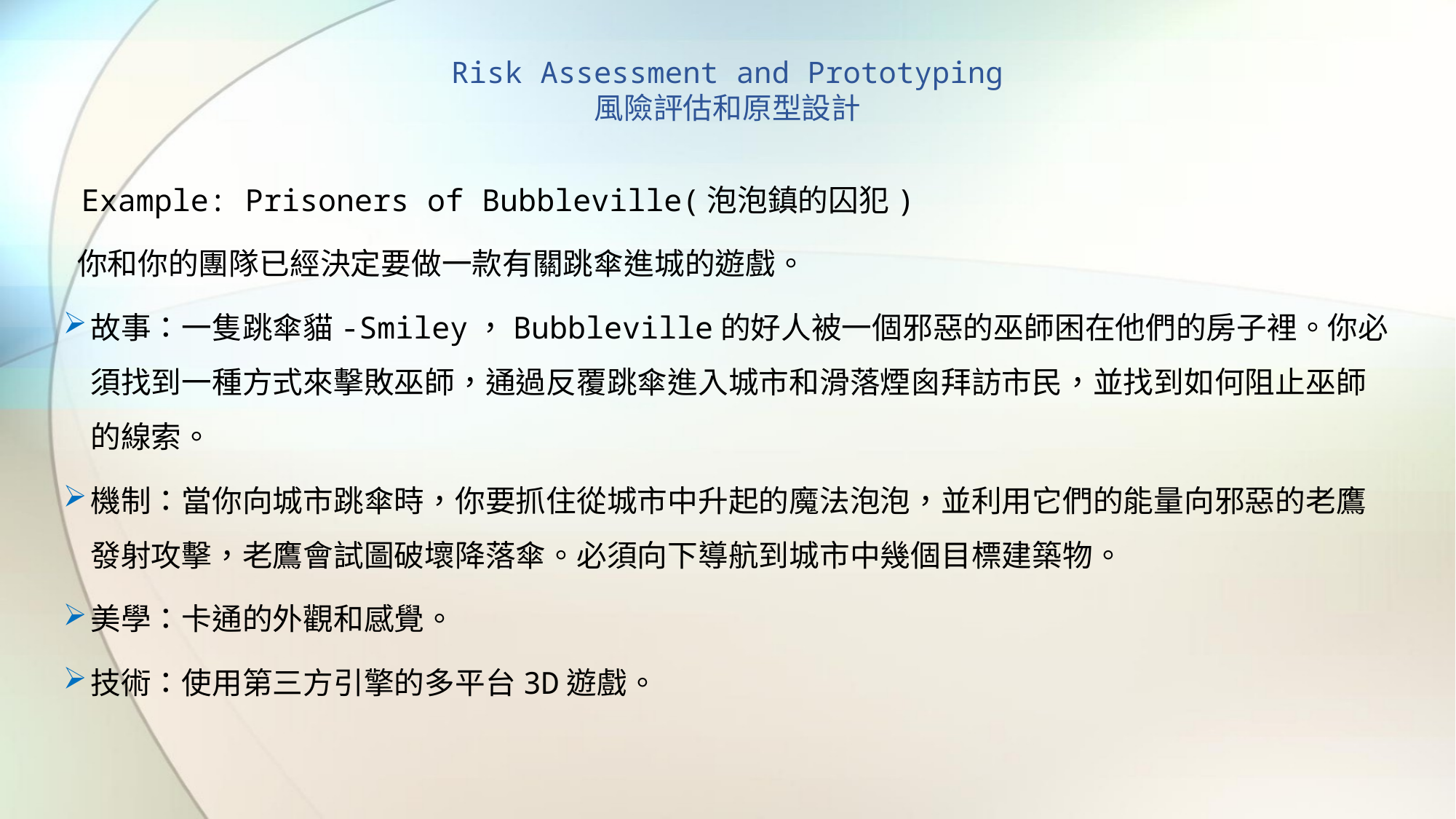

# Risk Assessment and Prototyping 風險評估和原型設計
 Example: Prisoners of Bubbleville(泡泡鎮的囚犯)
 你和你的團隊已經決定要做一款有關跳傘進城的遊戲。
故事：一隻跳傘貓-Smiley，Bubbleville的好人被一個邪惡的巫師困在他們的房子裡。你必須找到一種方式來擊敗巫師，通過反覆跳傘進入城市和滑落煙囪拜訪市民，並找到如何阻止巫師的線索。
機制：當你向城市跳傘時，你要抓住從城市中升起的魔法泡泡，並利用它們的能量向邪惡的老鷹發射攻擊，老鷹會試圖破壞降落傘。必須向下導航到城市中幾個目標建築物。
美學：卡通的外觀和感覺。
技術：使用第三方引擎的多平台3D遊戲。